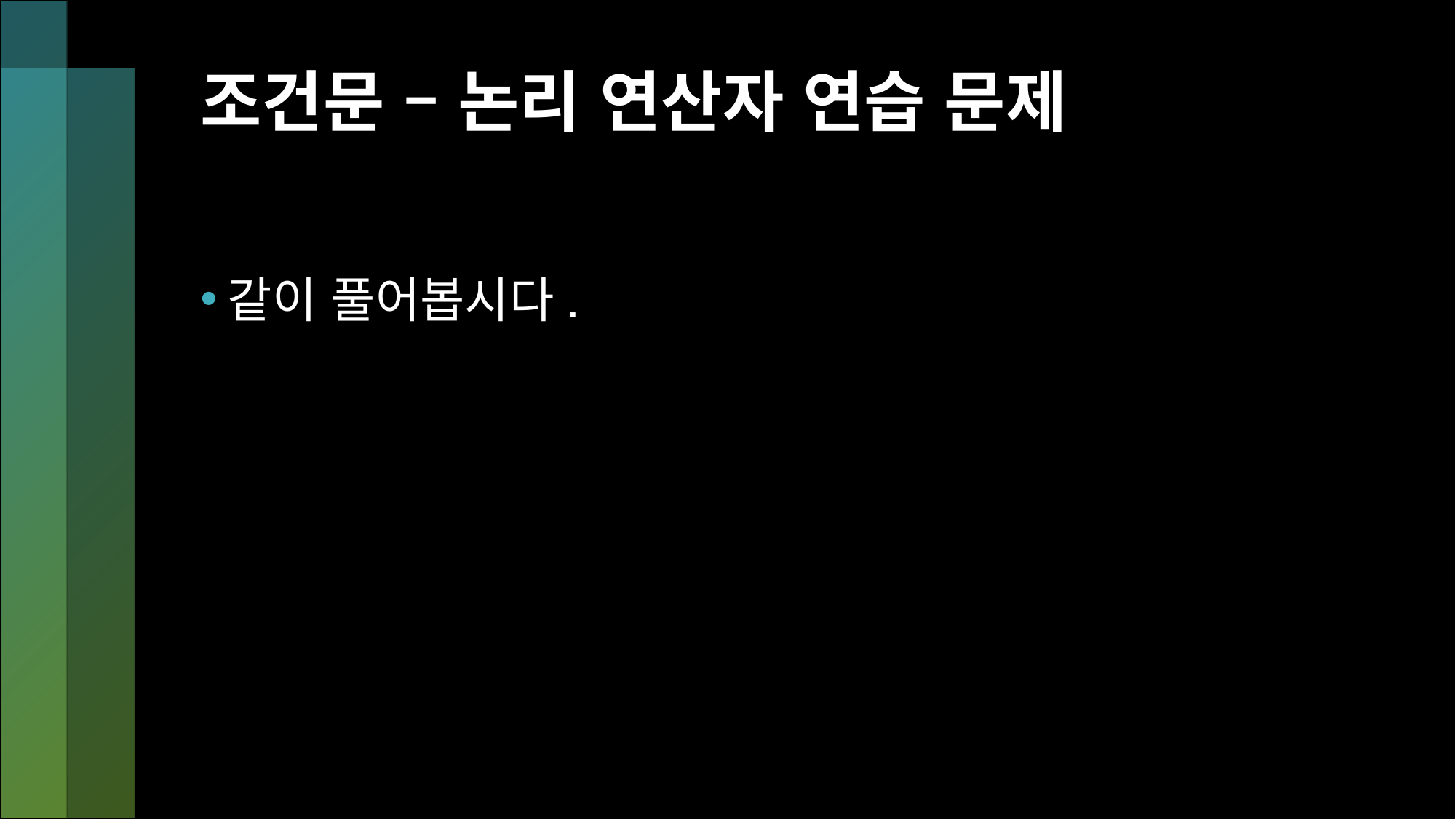

# 조건문 – 논리 연산자 연습 문제
같이 풀어봅시다.